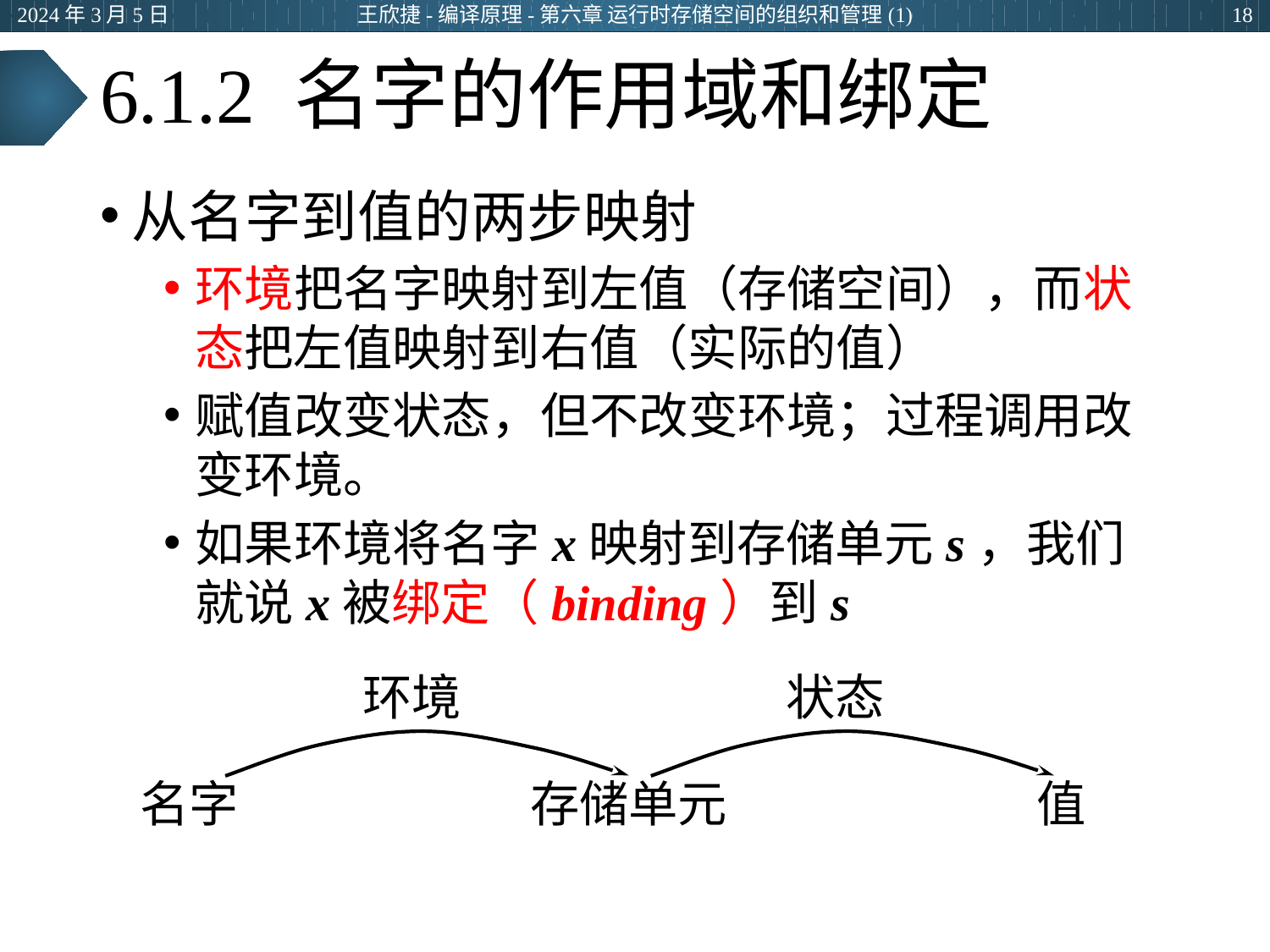

2024年3月5日
王欣捷-编译原理-第六章 运行时存储空间的组织和管理(1)
18
# 6.1.2 名字的作用域和绑定
从名字到值的两步映射
环境把名字映射到左值（存储空间），而状态把左值映射到右值（实际的值）
赋值改变状态，但不改变环境；过程调用改变环境。
如果环境将名字x映射到存储单元s，我们就说x被绑定（binding）到s

环境
状态

名字
存储单元
值